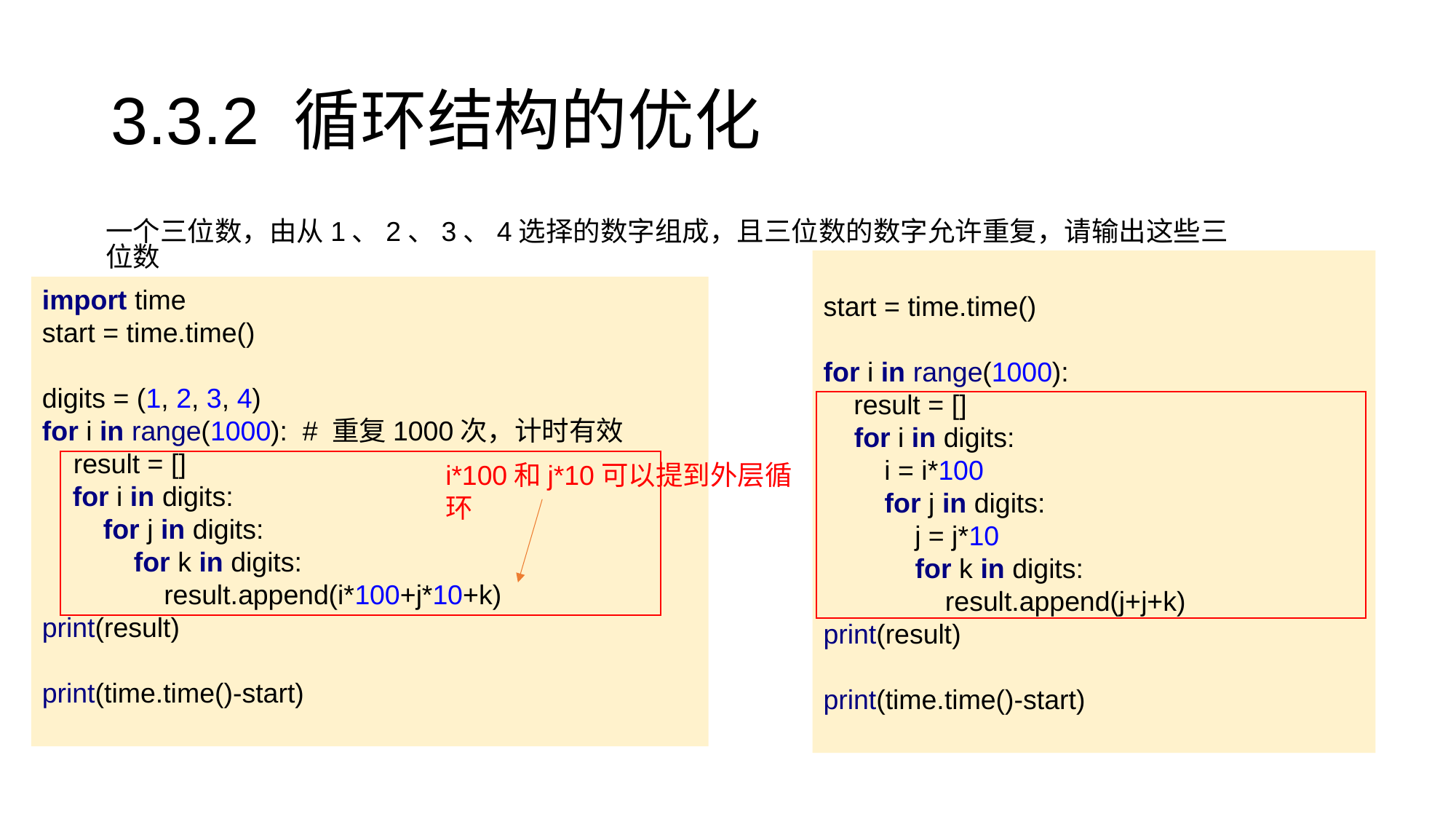

# 3.3.2 循环结构的优化
一个三位数，由从1、2、3、4选择的数字组成，且三位数的数字允许重复，请输出这些三位数
start = time.time()
for i in range(1000):
    result = []
    for i in digits:
        i = i*100
        for j in digits:
            j = j*10
            for k in digits:
                result.append(j+j+k)
print(result)
print(time.time()-start)
import time
start = time.time()
digits = (1, 2, 3, 4)
for i in range(1000):  # 重复1000次，计时有效
    result = []
    for i in digits:
        for j in digits:
            for k in digits:
                result.append(i*100+j*10+k)
print(result)
print(time.time()-start)

i*100和j*10可以提到外层循环